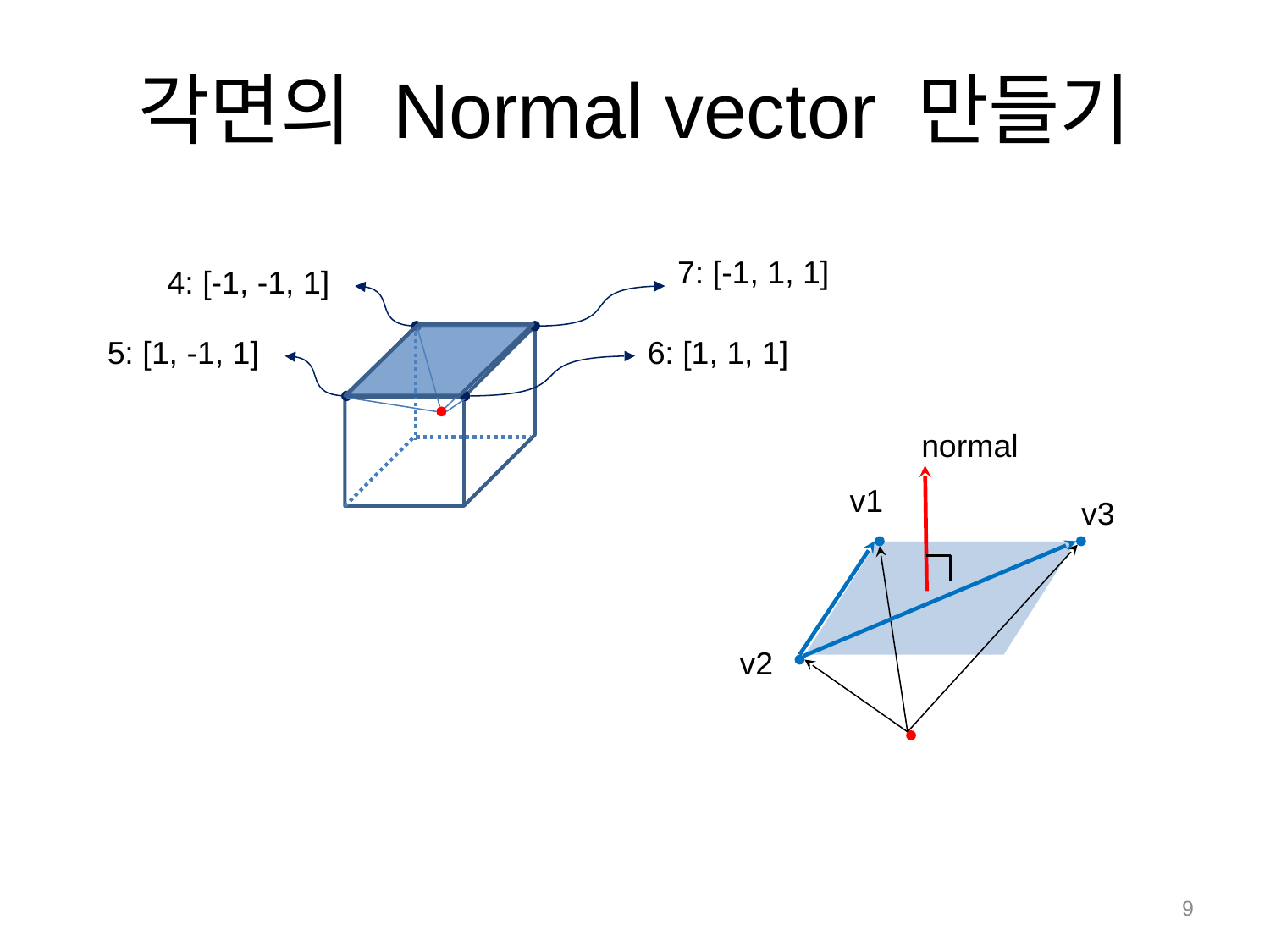

# 각면의 Normal vector 만들기
7: [-1, 1, 1]
4: [-1, -1, 1]

5: [1, -1, 1]

6: [1, 1, 1]

normal
v1
v3

v2

9